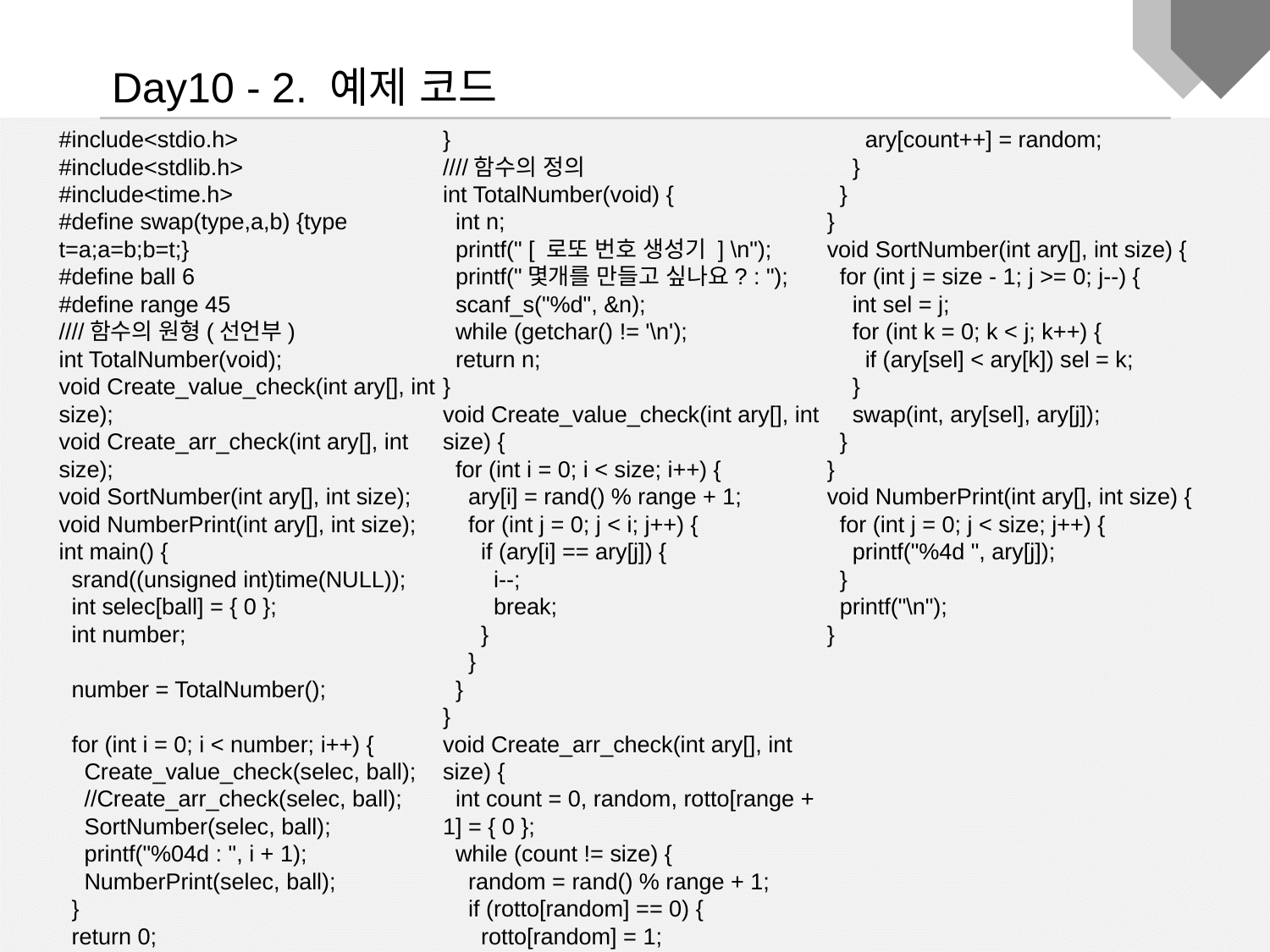

Day10 - 2. 예제 코드
#include<stdio.h>
#include<stdlib.h>
#include<time.h>
#define swap(type,a,b) {type t=a;a=b;b=t;}
#define ball 6
#define range 45
////함수의 원형(선언부)
int TotalNumber(void);
void Create_value_check(int ary[], int size);
void Create_arr_check(int ary[], int size);
void SortNumber(int ary[], int size);
void NumberPrint(int ary[], int size);
int main() {
  srand((unsigned int)time(NULL));
  int selec[ball] = { 0 };
  int number;

  number = TotalNumber();

  for (int i = 0; i < number; i++) {
    Create_value_check(selec, ball);
    //Create_arr_check(selec, ball);
    SortNumber(selec, ball);
    printf("%04d : ", i + 1);
    NumberPrint(selec, ball);
  }
  return 0;
}
////함수의 정의
int TotalNumber(void) {
  int n;
  printf(" [ 로또 번호 생성기 ] \n");
  printf("몇개를 만들고 싶나요? : ");
  scanf_s("%d", &n);
  while (getchar() != '\n');
  return n;
}
void Create_value_check(int ary[], int size) {
  for (int i = 0; i < size; i++) {
    ary[i] = rand() % range + 1;
    for (int j = 0; j < i; j++) {
      if (ary[i] == ary[j]) {
        i--;
        break;
      }
    }
  }
}
void Create_arr_check(int ary[], int size) {
  int count = 0, random, rotto[range + 1] = { 0 };
  while (count != size) {
    random = rand() % range + 1;
    if (rotto[random] == 0) {
      rotto[random] = 1;
      ary[count++] = random;
    }
  }
}
void SortNumber(int ary[], int size) {
  for (int j = size - 1; j >= 0; j--) {
    int sel = j;
    for (int k = 0; k < j; k++) {
      if (ary[sel] < ary[k]) sel = k;
    }
    swap(int, ary[sel], ary[j]);
  }
}
void NumberPrint(int ary[], int size) {
  for (int j = 0; j < size; j++) {
    printf("%4d ", ary[j]);
  }
  printf("\n");
}